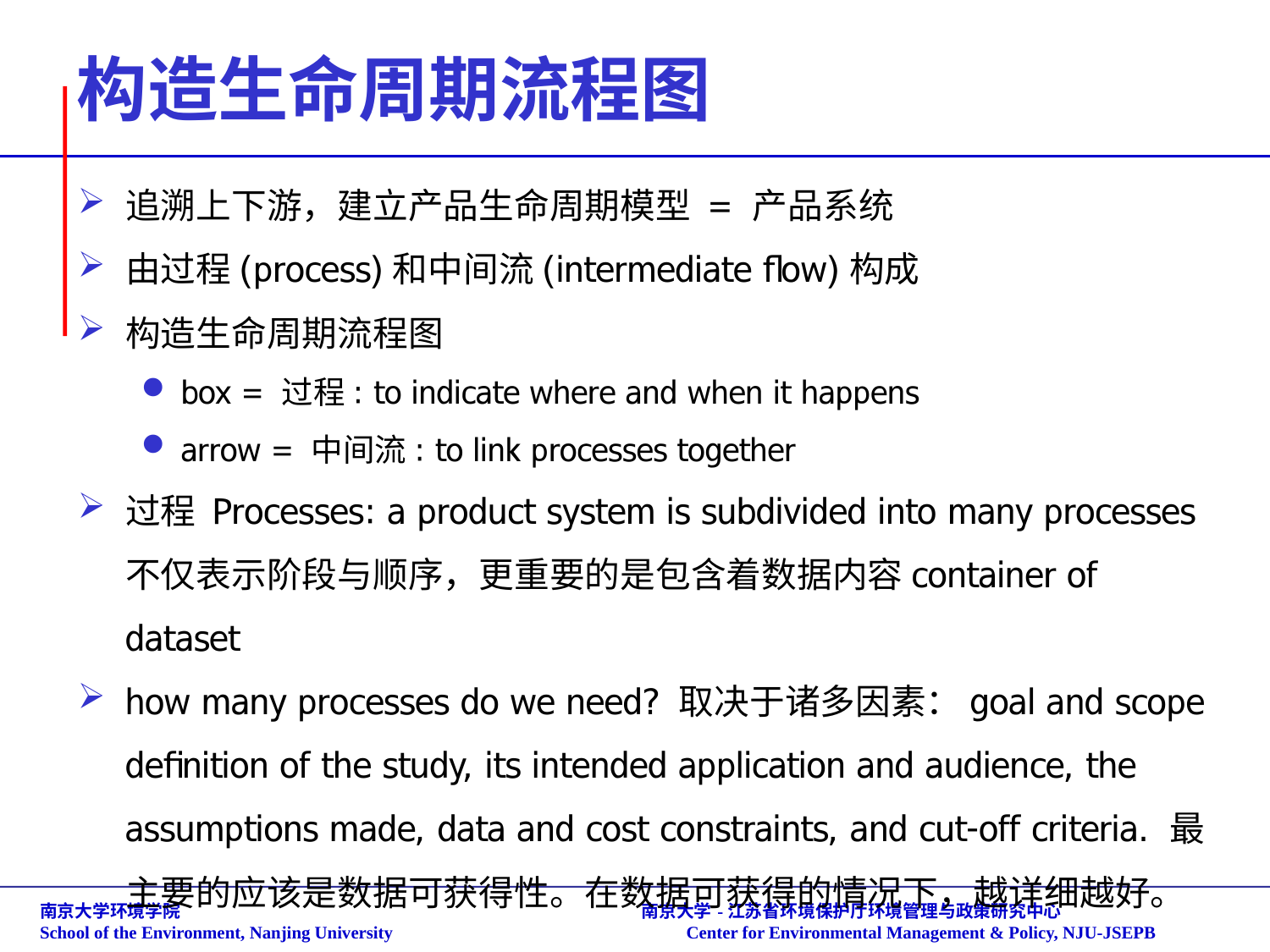

# 构造生命周期流程图
追溯上下游，建立产品生命周期模型 = 产品系统
由过程(process)和中间流(intermediate flow)构成
构造生命周期流程图
box = 过程: to indicate where and when it happens
arrow = 中间流: to link processes together
过程 Processes: a product system is subdivided into many processes 不仅表示阶段与顺序，更重要的是包含着数据内容container of dataset
how many processes do we need? 取决于诸多因素：goal and scope definition of the study, its intended application and audience, the assumptions made, data and cost constraints, and cut-off criteria. 最主要的应该是数据可获得性。在数据可获得的情况下，越详细越好。